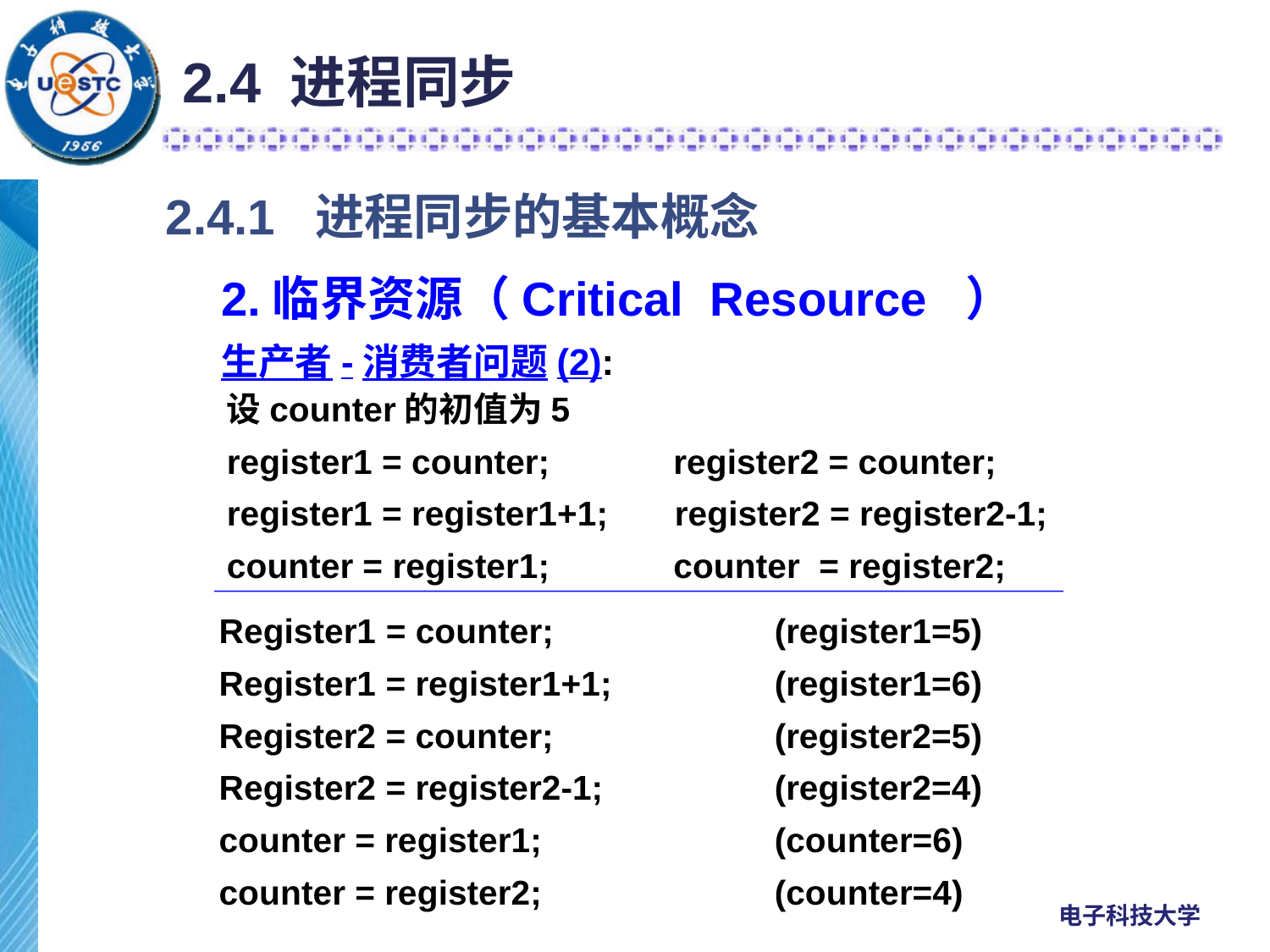

2.4 进程同步
2.4.1  进程同步的基本概念
2.临界资源（Critical  Resource  ）

生产者-消费者问题(2):
设counter的初值为5
register1 = counter;             register2 = counter;
register1 = register1+1;       register2 = register2-1;
counter = register1;             counter  = register2;

Register1 = counter;             	(register1=5)
Register1 = register1+1;     	(register1=6)
Register2 = counter;             	(register2=5)
Register2 = register2-1;     	(register2=4)
counter = register1;		(counter=6)
counter = register2; 		(counter=4)